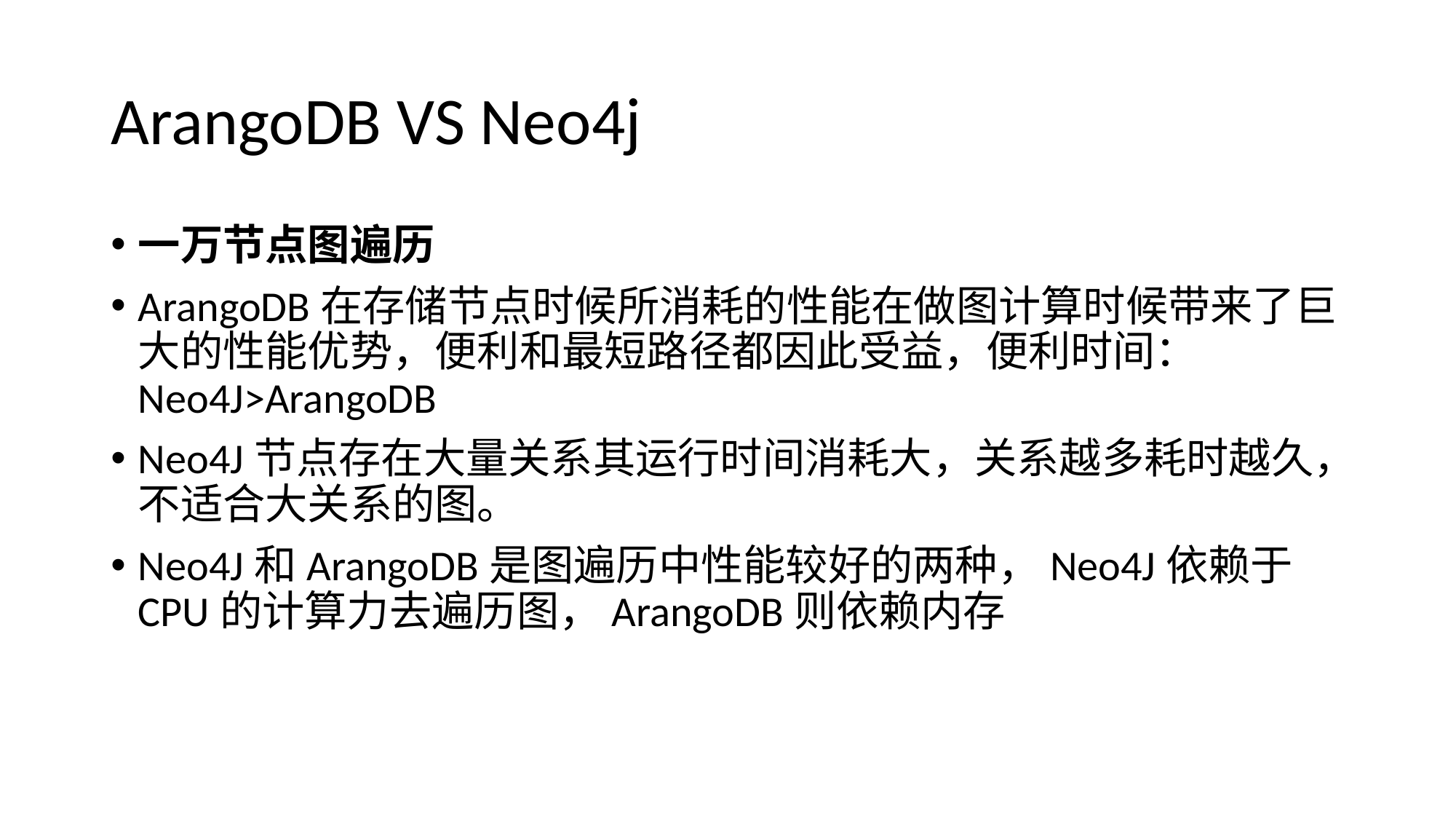

# ArangoDB VS Neo4j
一万节点图遍历
ArangoDB在存储节点时候所消耗的性能在做图计算时候带来了巨大的性能优势，便利和最短路径都因此受益，便利时间：Neo4J>ArangoDB
Neo4J节点存在大量关系其运行时间消耗大，关系越多耗时越久，不适合大关系的图。
Neo4J和ArangoDB是图遍历中性能较好的两种，Neo4J依赖于CPU的计算力去遍历图，ArangoDB则依赖内存